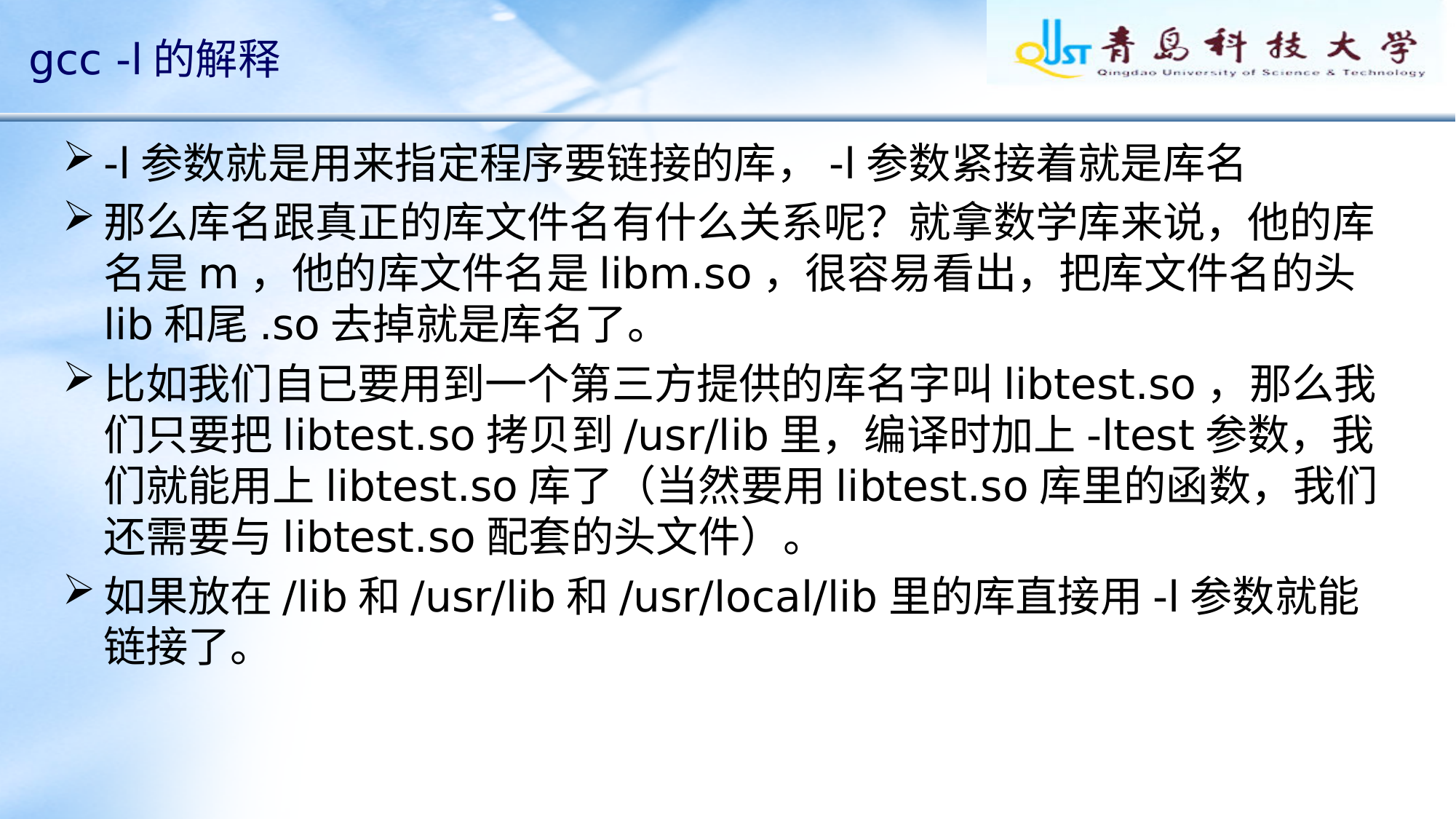

# gcc -l的解释
-l参数就是用来指定程序要链接的库，-l参数紧接着就是库名
那么库名跟真正的库文件名有什么关系呢？就拿数学库来说，他的库名是m，他的库文件名是libm.so，很容易看出，把库文件名的头lib和尾.so去掉就是库名了。
比如我们自已要用到一个第三方提供的库名字叫libtest.so，那么我们只要把libtest.so拷贝到/usr/lib里，编译时加上-ltest参数，我们就能用上libtest.so库了（当然要用libtest.so库里的函数，我们还需要与libtest.so配套的头文件）。
如果放在/lib和/usr/lib和/usr/local/lib里的库直接用-l参数就能链接了。